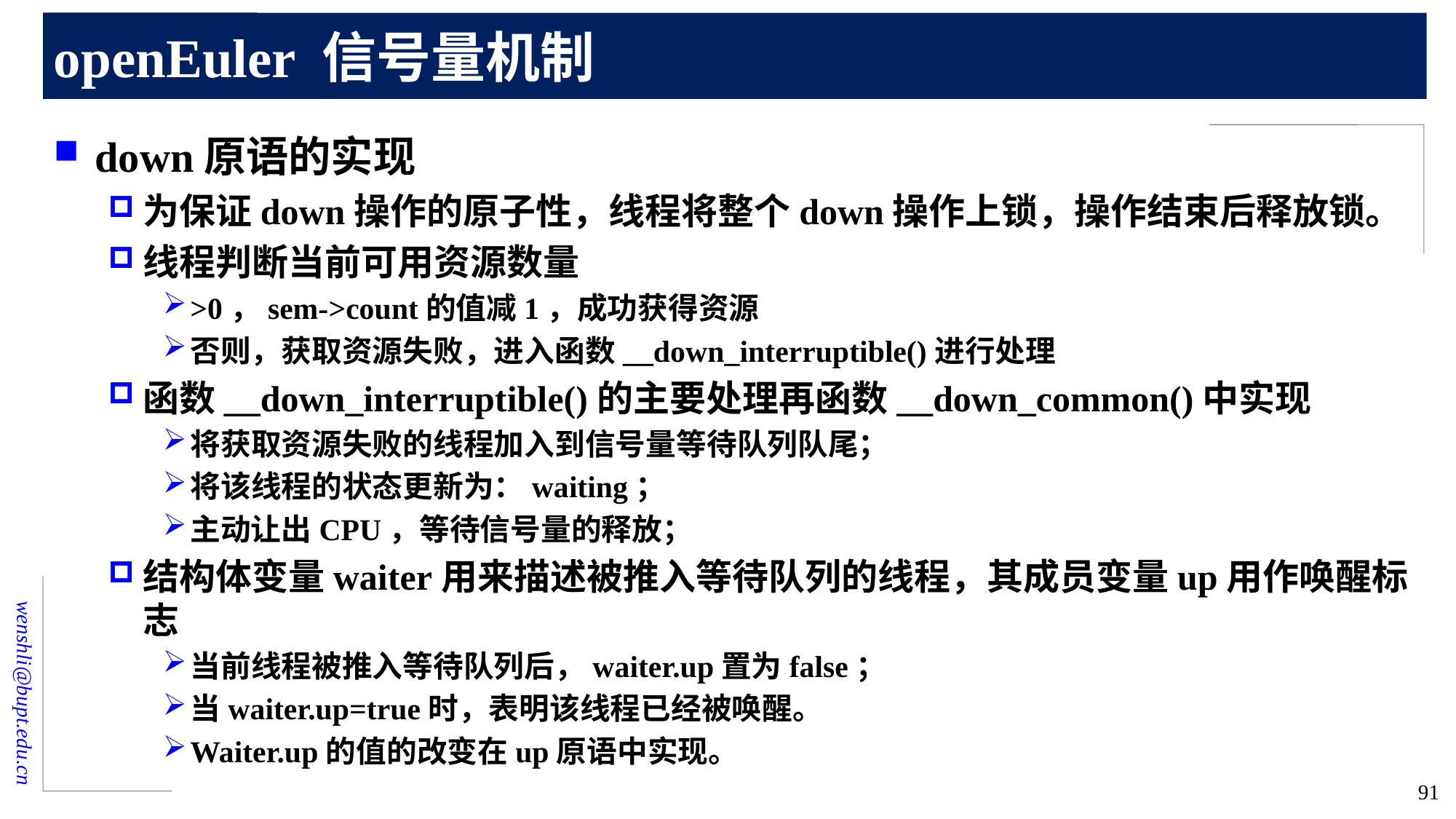

# openEuler 信号量机制
down原语的实现
为保证down操作的原子性，线程将整个down操作上锁，操作结束后释放锁。
线程判断当前可用资源数量
>0，sem->count的值减1，成功获得资源
否则，获取资源失败，进入函数__down_interruptible()进行处理
函数__down_interruptible()的主要处理再函数__down_common()中实现
将获取资源失败的线程加入到信号量等待队列队尾；
将该线程的状态更新为：waiting；
主动让出CPU，等待信号量的释放；
结构体变量waiter用来描述被推入等待队列的线程，其成员变量up用作唤醒标志
当前线程被推入等待队列后，waiter.up置为false；
当waiter.up=true时，表明该线程已经被唤醒。
Waiter.up的值的改变在up原语中实现。

91